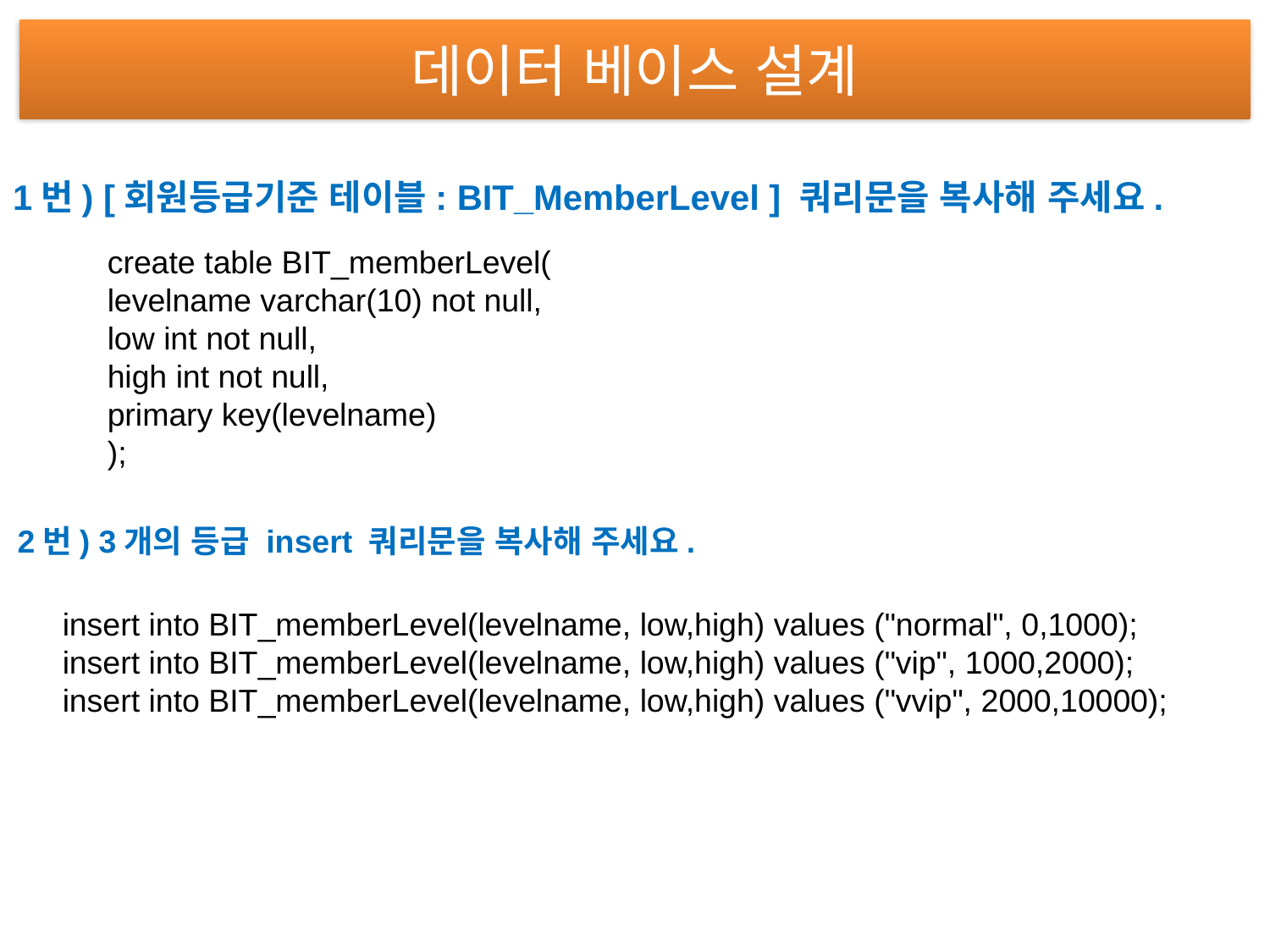

# 데이터 베이스 설계
1번) [회원등급기준 테이블: BIT_MemberLevel ] 쿼리문을 복사해 주세요.

create table BIT_memberLevel(
levelname varchar(10) not null,
low int not null,
high int not null,
primary key(levelname)
);
2번) 3개의 등급 insert 쿼리문을 복사해 주세요.
insert into BIT_memberLevel(levelname, low,high) values ("normal", 0,1000);
insert into BIT_memberLevel(levelname, low,high) values ("vip", 1000,2000);
insert into BIT_memberLevel(levelname, low,high) values ("vvip", 2000,10000);